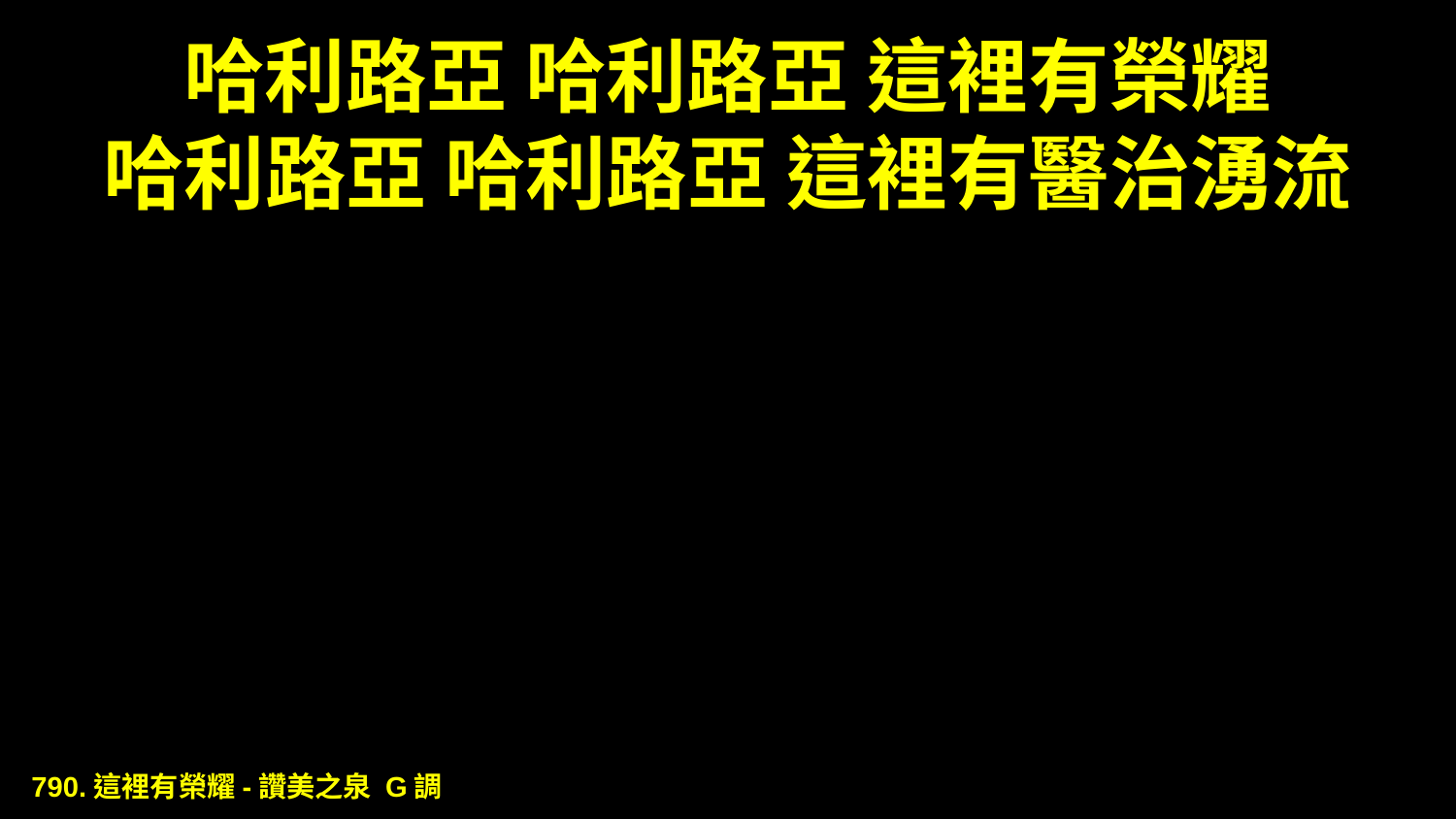

# 哈利路亞 哈利路亞 這裡有榮耀 哈利路亞 哈利路亞 這裡有醫治湧流
790.這裡有榮耀-讚美之泉 G調